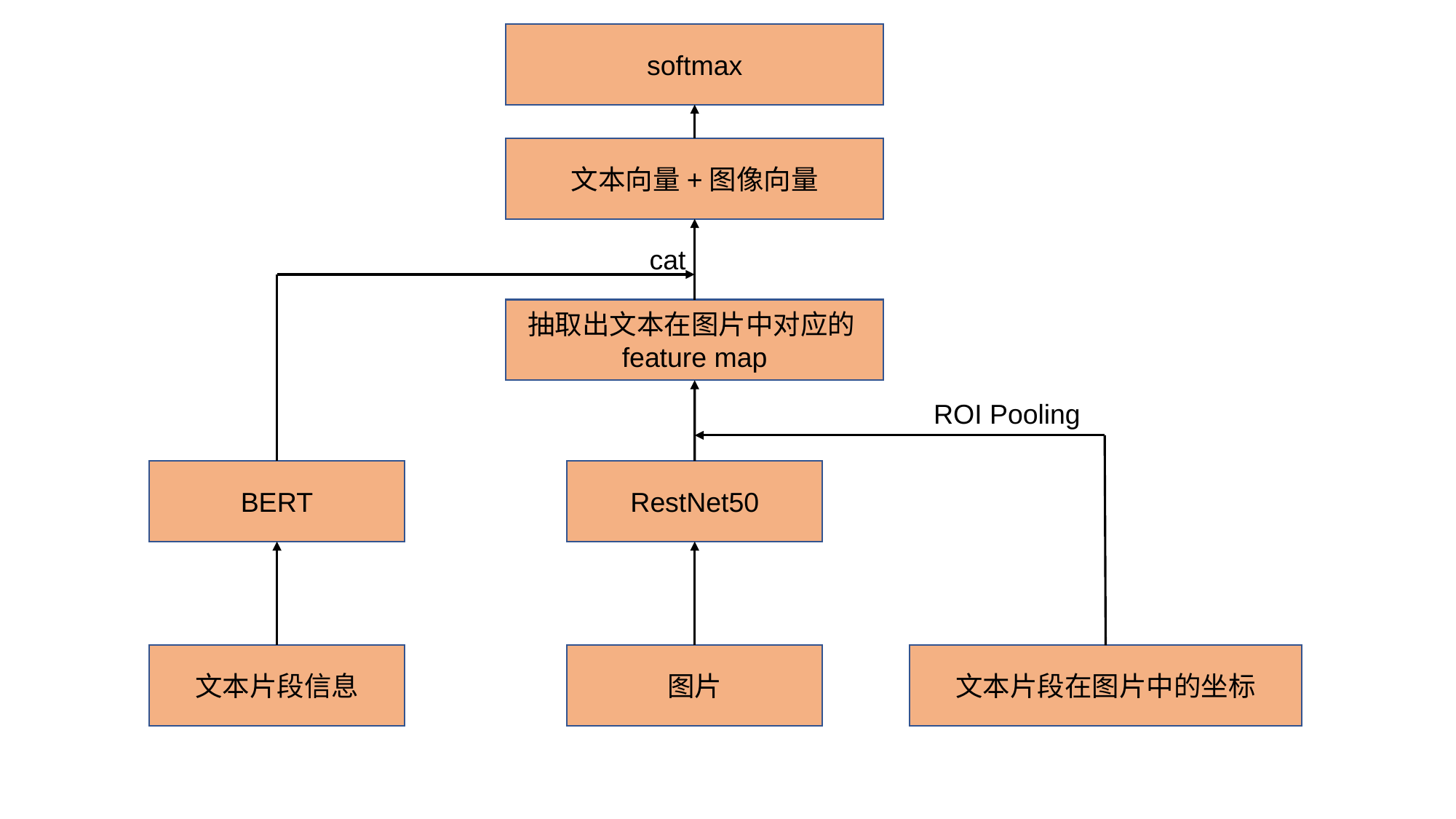

softmax
文本向量+图像向量
cat
抽取出文本在图片中对应的feature map
ROI Pooling
BERT
RestNet50
文本片段信息
图片
文本片段在图片中的坐标